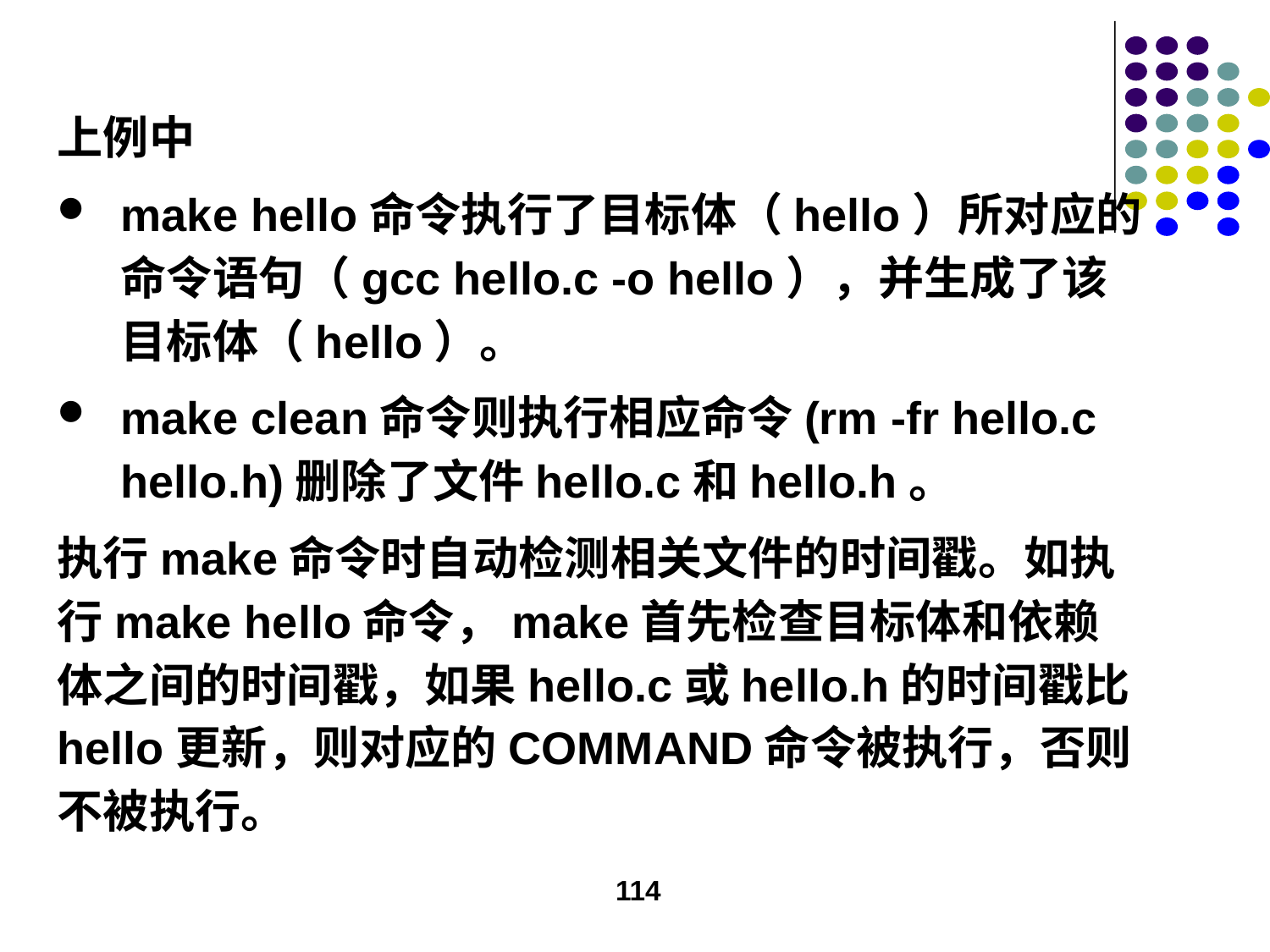

上例中
make hello命令执行了目标体（hello）所对应的命令语句（gcc hello.c -o hello），并生成了该目标体（hello）。
make clean命令则执行相应命令(rm -fr hello.c hello.h)删除了文件hello.c和hello.h。
执行make命令时自动检测相关文件的时间戳。如执行make hello命令，make首先检查目标体和依赖体之间的时间戳，如果hello.c或hello.h的时间戳比hello更新，则对应的COMMAND命令被执行，否则不被执行。
114